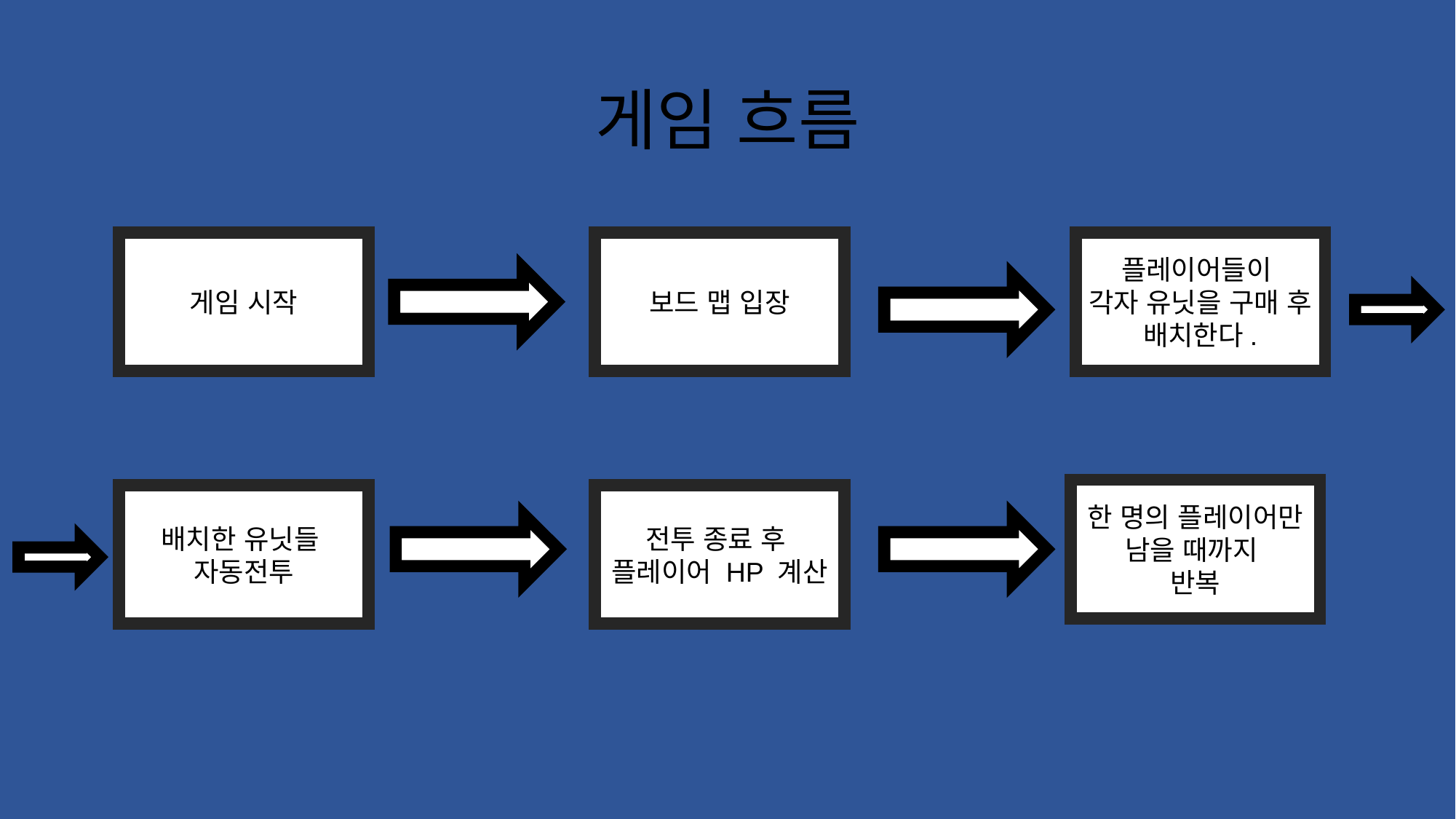

# 게임 흐름

보드 맵 입장
게임 시작
플레이어들이
각자 유닛을 구매 후 배치한다.

한 명의 플레이어만 남을 때까지
반복
배치한 유닛들
자동전투
전투 종료 후
플레이어 HP 계산